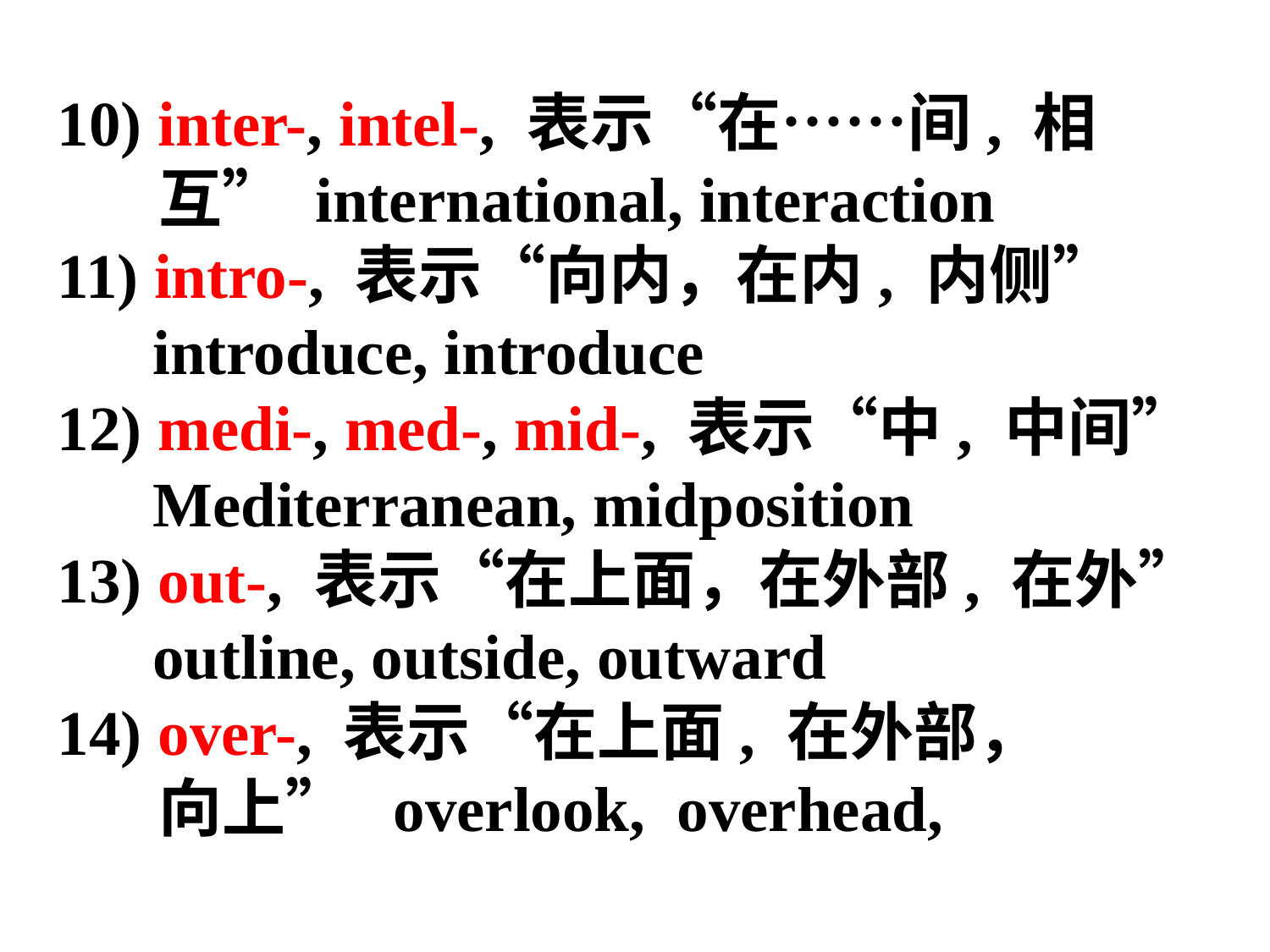

10) inter-, intel-, 表示“在……间, 相
      互” international, interaction
11) intro-, 表示“向内，在内, 内侧”
      introduce, introduce
12) medi-, med-, mid-, 表示“中, 中间”
      Mediterranean, midposition
13) out-, 表示“在上面，在外部, 在外”
      outline, outside, outward
14) over-, 表示“在上面, 在外部，
      向上”  overlook,  overhead,